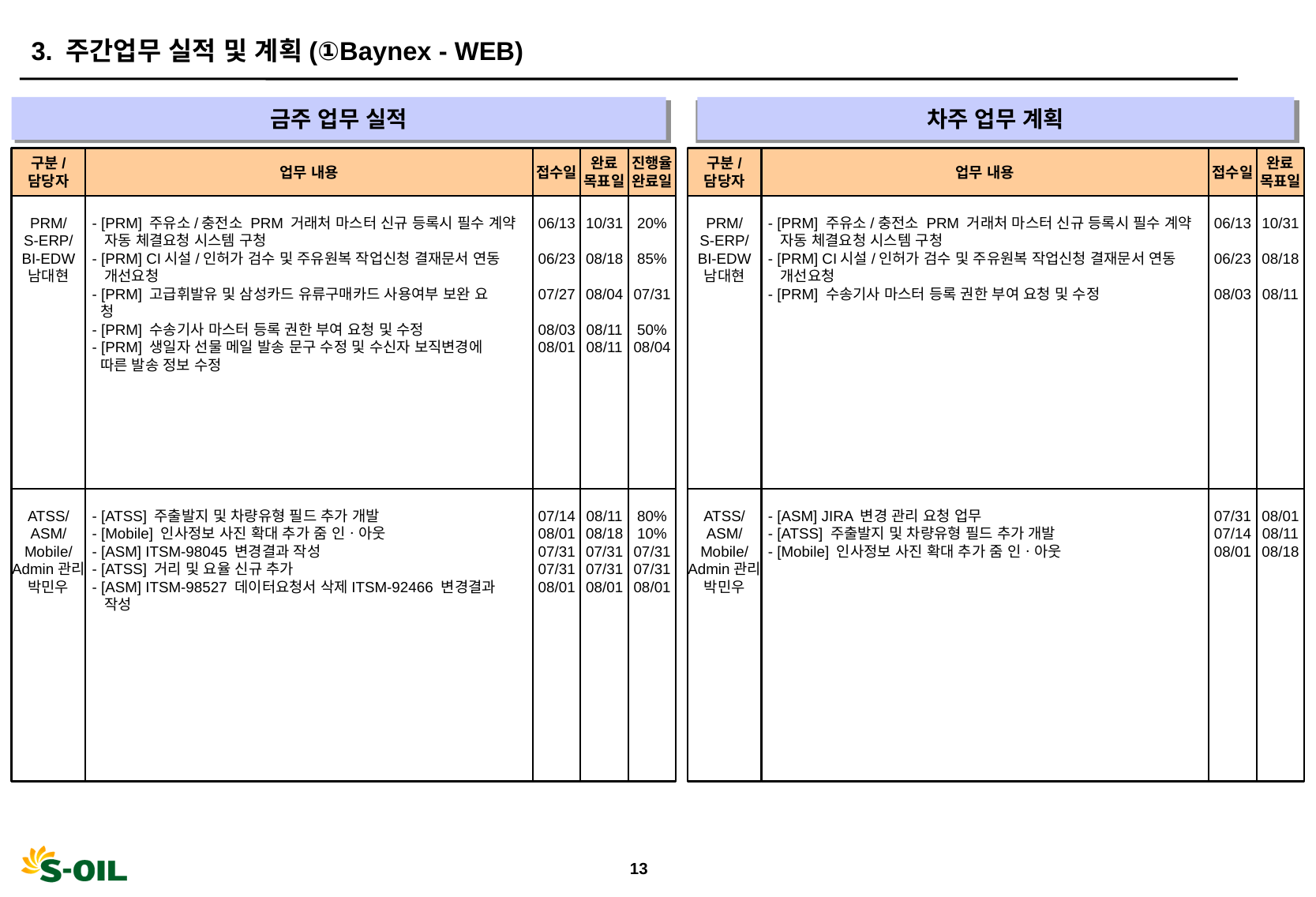

3. 주간업무 실적 및 계획(①Baynex - WEB)
금주 업무 실적
차주 업무 계획
" "
" "
구분/
담당자
업무 내용
접수일
완료
목표일
진행율
완료일
구분/
담당자
업무 내용
접수일
완료
목표일
PRM/
S-ERP/
BI-EDW
남대현

- [PRM] 주유소/충전소 PRM 거래처 마스터 신규 등록시 필수 계약
   자동 체결요청 시스템 구청
- [PRM] CI시설/인허가 검수 및 주유원복 작업신청 결재문서 연동
   개선요청
- [PRM] 고급휘발유 및 삼성카드 유류구매카드 사용여부 보완 요
  청
- [PRM] 수송기사 마스터 등록 권한 부여 요청 및 수정
- [PRM] 생일자 선물 메일 발송 문구 수정 및 수신자 보직변경에
  따른 발송 정보 수정
06/13
06/23
07/27
08/03
08/01
10/31
08/18
08/04
08/11
08/11
20%
85%
07/31
50%
08/04
PRM/
S-ERP/
BI-EDW
남대현

- [PRM] 주유소/충전소 PRM 거래처 마스터 신규 등록시 필수 계약
   자동 체결요청 시스템 구청
- [PRM] CI시설/인허가 검수 및 주유원복 작업신청 결재문서 연동
   개선요청
- [PRM] 수송기사 마스터 등록 권한 부여 요청 및 수정
06/13
06/23
08/03
10/31
08/18
08/11
ATSS/
ASM/
Mobile/
Admin관리
박민우

- [ATSS] 주출발지 및 차량유형 필드 추가 개발
- [Mobile] 인사정보 사진 확대 추가 줌 인ㆍ아웃
- [ASM] ITSM-98045 변경결과 작성
- [ATSS] 거리 및 요율 신규 추가
- [ASM] ITSM-98527 데이터요청서 삭제ITSM-92466 변경결과
   작성
07/14
08/01
07/31
07/31
08/01
08/11
08/18
07/31
07/31
08/01
80%
10%
07/31
07/31
08/01
ATSS/
ASM/
Mobile/
Admin관리
박민우

- [ASM] JIRA 변경 관리 요청 업무
- [ATSS] 주출발지 및 차량유형 필드 추가 개발
- [Mobile] 인사정보 사진 확대 추가 줌 인ㆍ아웃
07/31
07/14
08/01
08/01
08/11
08/18